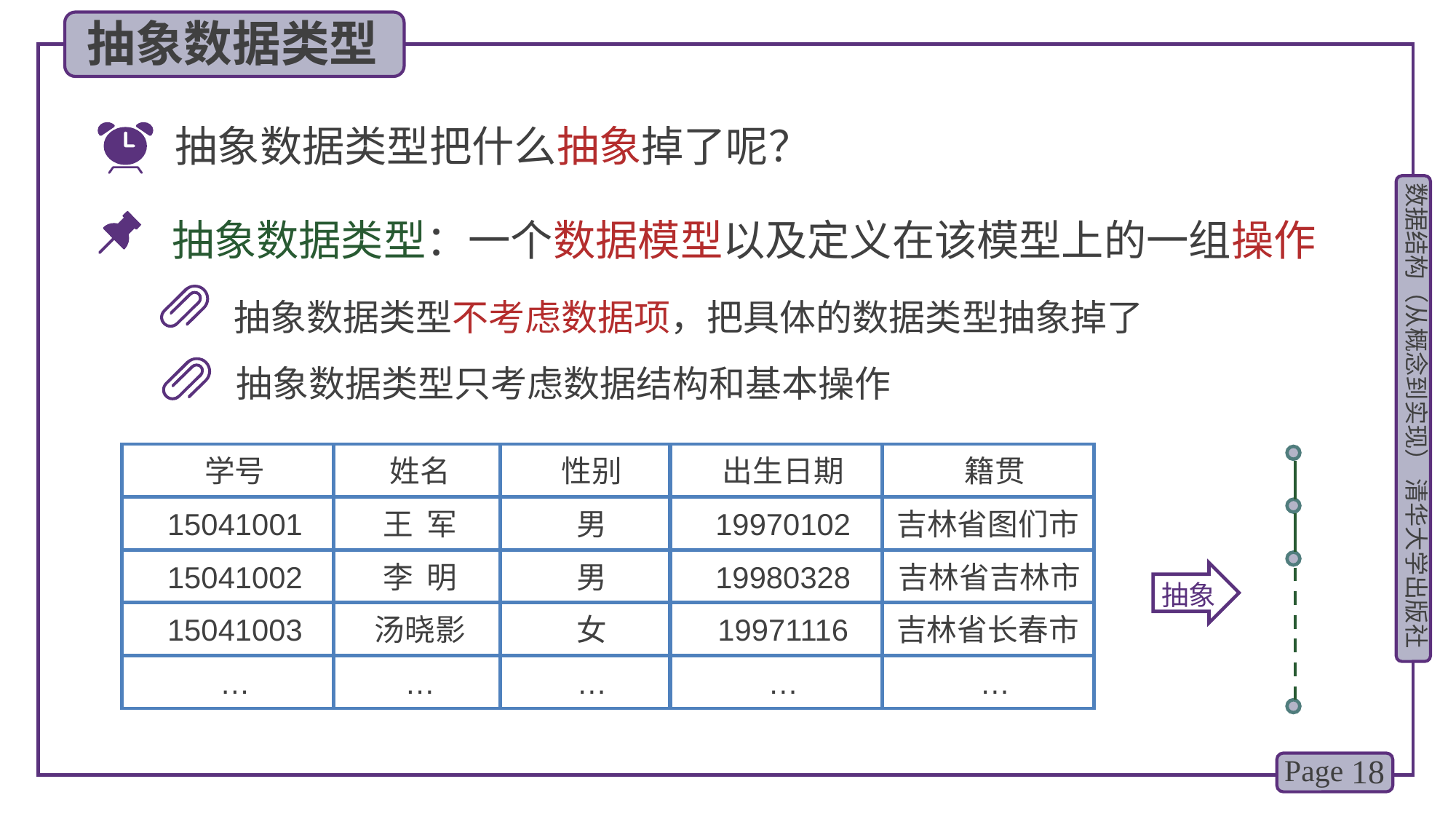

抽象数据类型

抽象数据类型把什么抽象掉了呢？

抽象数据类型：一个数据模型以及定义在该模型上的一组操作

抽象数据类型不考虑数据项，把具体的数据类型抽象掉了
抽象数据类型只考虑数据结构和基本操作

学号

姓名

性别

出生日期

籍贯

15041001

王  军

男

19970102
吉林省图们市

15041002

李  明

男

19980328

吉林省吉林市

15041003

汤晓影

女

19971116
吉林省长春市

…

…

…

…

…

抽象